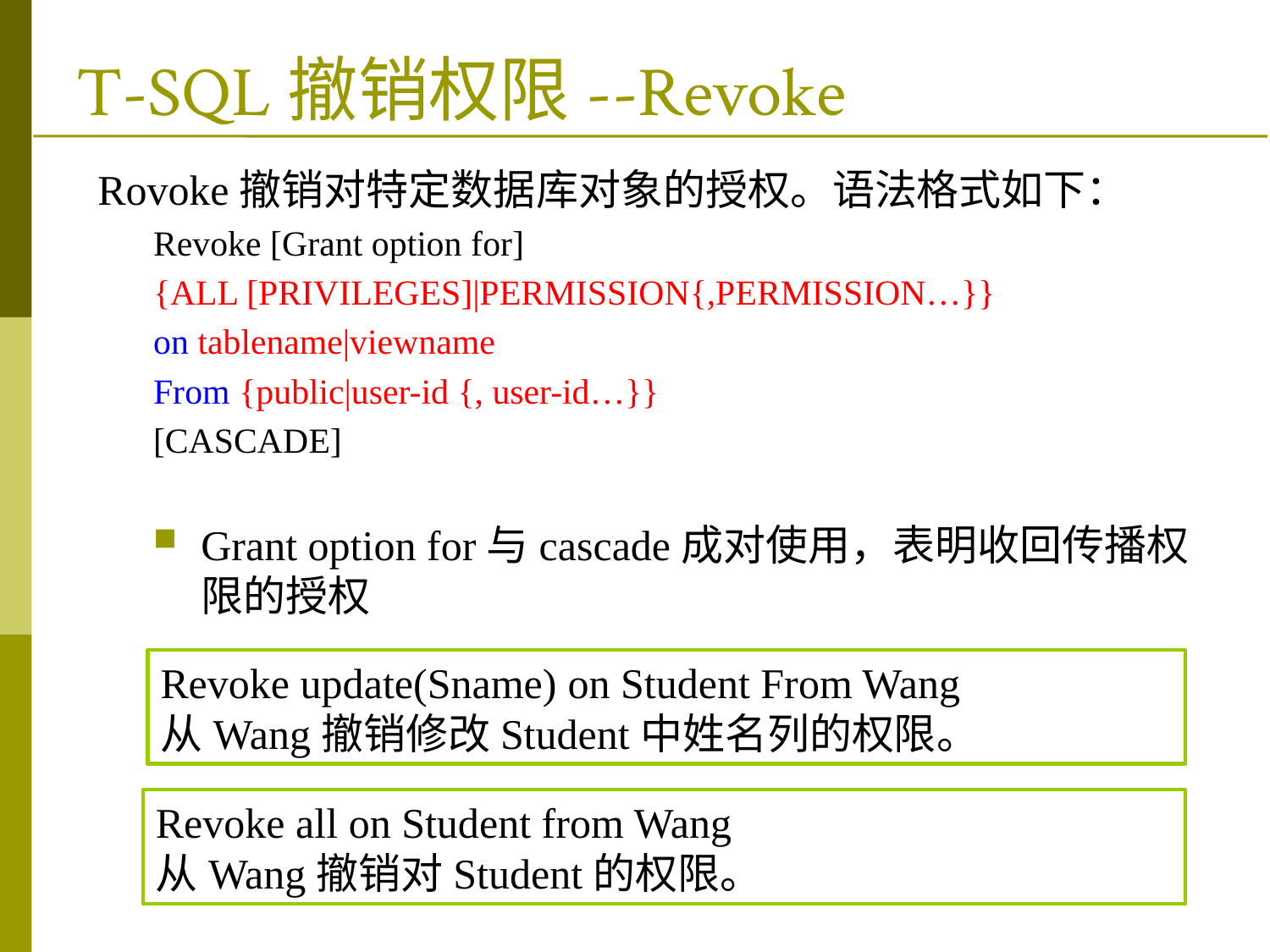

# T-SQL撤销权限--Revoke
Rovoke撤销对特定数据库对象的授权。语法格式如下：
Revoke [Grant option for]
{ALL [PRIVILEGES]|PERMISSION{,PERMISSION…}}
on tablename|viewname
From {public|user-id {, user-id…}}
[CASCADE]

Grant option for与cascade成对使用，表明收回传播权限的授权
Revoke update(Sname) on Student From Wang
从Wang撤销修改Student中姓名列的权限。
Revoke all on Student from Wang
从Wang撤销对Student的权限。